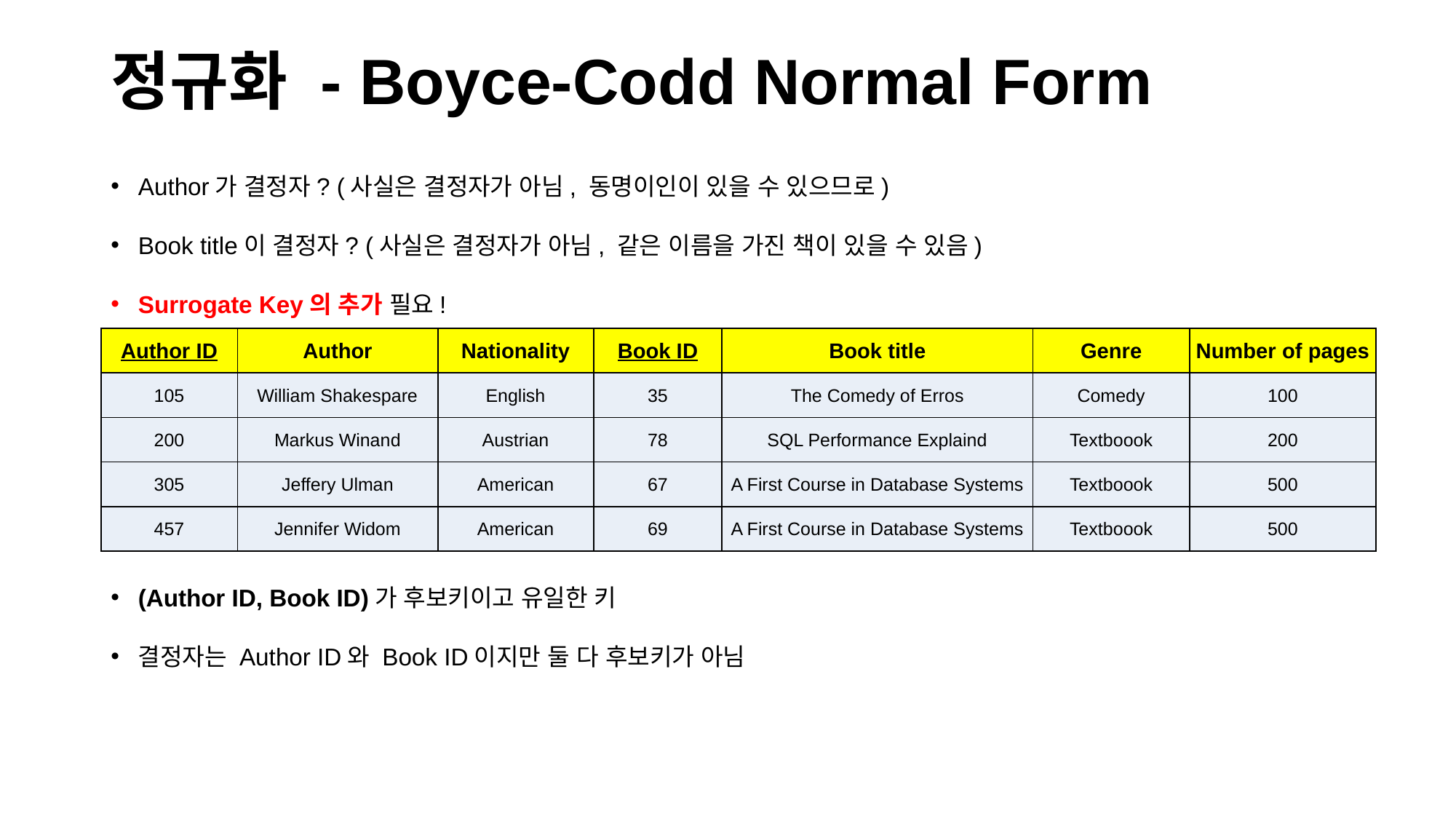

# 정규화 - Boyce-Codd Normal Form
Author가 결정자? (사실은 결정자가 아님, 동명이인이 있을 수 있으므로)
Book title이 결정자? (사실은 결정자가 아님, 같은 이름을 가진 책이 있을 수 있음)
Surrogate Key의 추가 필요!

(Author ID, Book ID)가 후보키이고 유일한 키
결정자는 Author ID와 Book ID이지만 둘 다 후보키가 아님
| Author ID | Author | Nationality | Book ID | Book title | Genre | Number of pages |
| --- | --- | --- | --- | --- | --- | --- |
| 105 | William Shakespare | English | 35 | The Comedy of Erros | Comedy | 100 |
| 200 | Markus Winand | Austrian | 78 | SQL Performance Explaind | Textboook | 200 |
| 305 | Jeffery Ulman | American | 67 | A First Course in Database Systems | Textboook | 500 |
| 457 | Jennifer Widom | American | 69 | A First Course in Database Systems | Textboook | 500 |